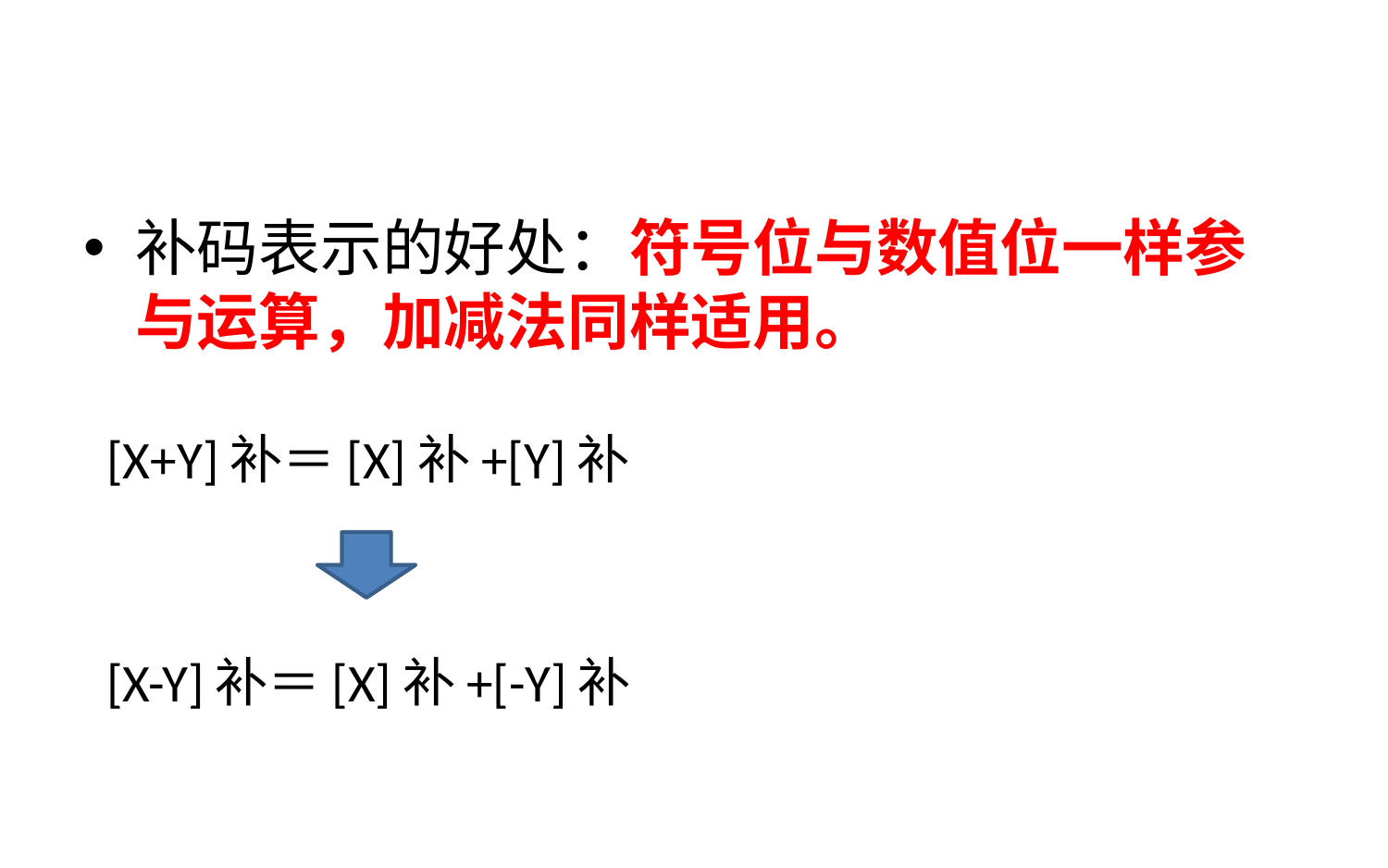

#
补码表示的好处：符号位与数值位一样参与运算，加减法同样适用。

[X+Y]补＝[X]补+[Y]补

[X-Y]补＝[X]补+[-Y]补